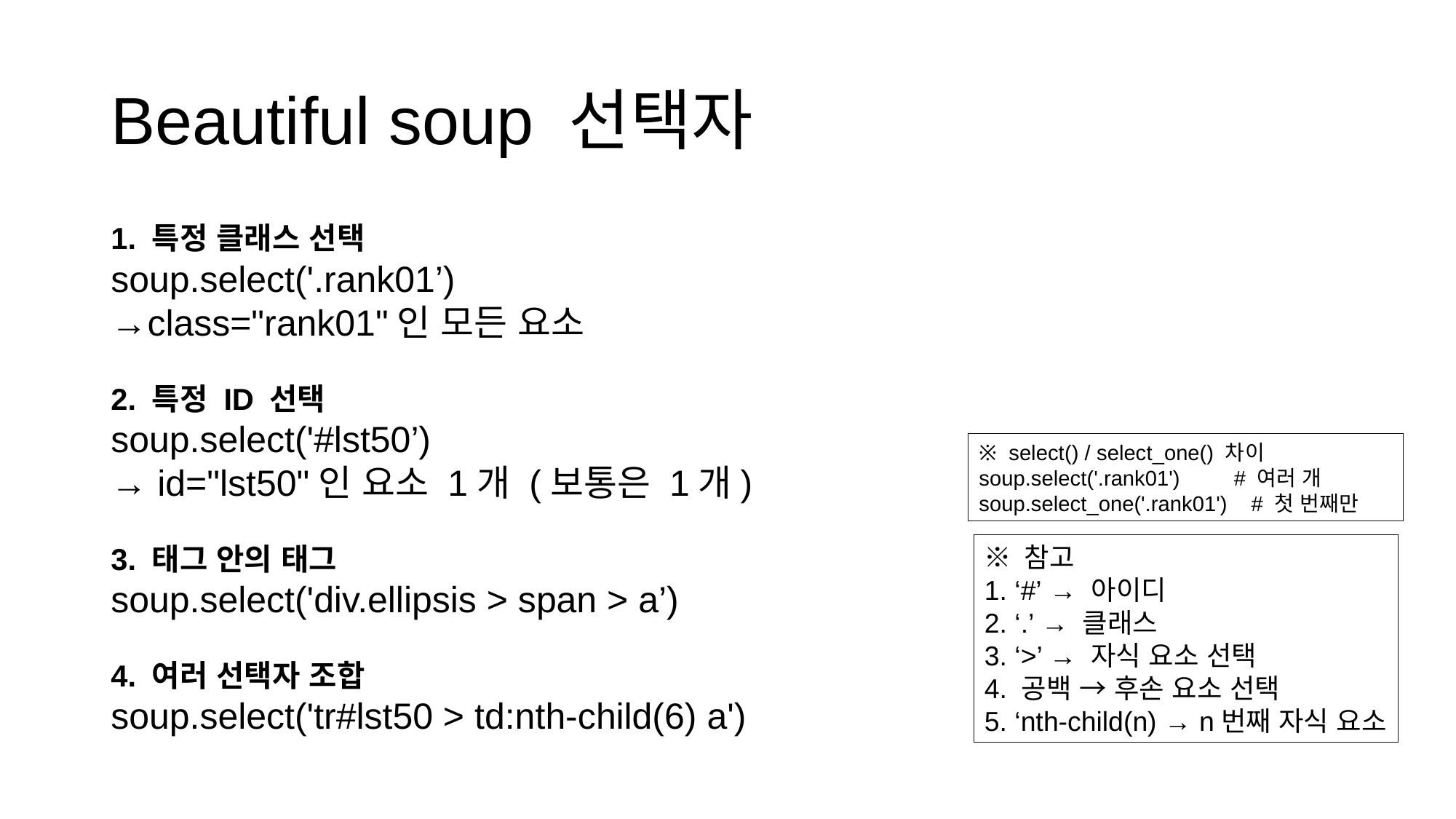

# Beautiful soup 선택자
1. 특정 클래스 선택
soup.select('.rank01’)
→class="rank01"인 모든 요소

2. 특정 ID 선택
soup.select('#lst50’)
→ id="lst50"인 요소 1개 (보통은 1개)

3. 태그 안의 태그
soup.select('div.ellipsis > span > a’)

4. 여러 선택자 조합
soup.select('tr#lst50 > td:nth-child(6) a')
※  select() / select_one() 차이
soup.select('.rank01')         # 여러 개
soup.select_one('.rank01')    # 첫 번째만
※ 참고
1. ‘#’ → 아이디
2. ‘.’ → 클래스
3. ‘>’ → 자식 요소 선택
4. 공백 → 후손 요소 선택
5. ‘nth-child(n) → n번째 자식 요소